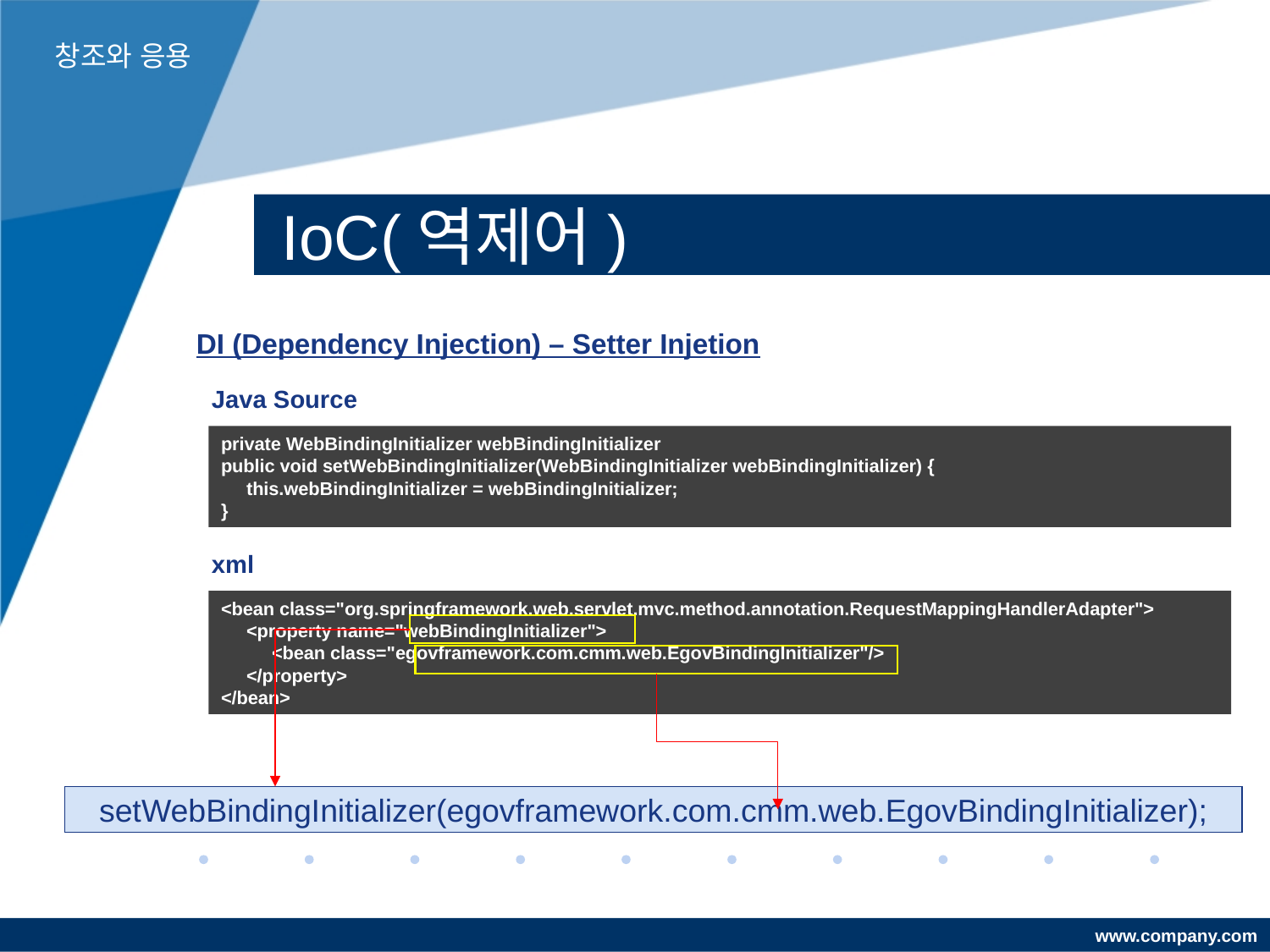

창조와 응용
# IoC(역제어)
DI (Dependency Injection) – Setter Injetion
Java Source
private WebBindingInitializer webBindingInitializer
public void setWebBindingInitializer(WebBindingInitializer webBindingInitializer) {
     this.webBindingInitializer = webBindingInitializer;
}
xml
<bean class="org.springframework.web.servlet.mvc.method.annotation.RequestMappingHandlerAdapter">
     <property name="webBindingInitializer">
          <bean class="egovframework.com.cmm.web.EgovBindingInitializer"/>
     </property>
</bean>

setWebBindingInitializer(egovframework.com.cmm.web.EgovBindingInitializer);